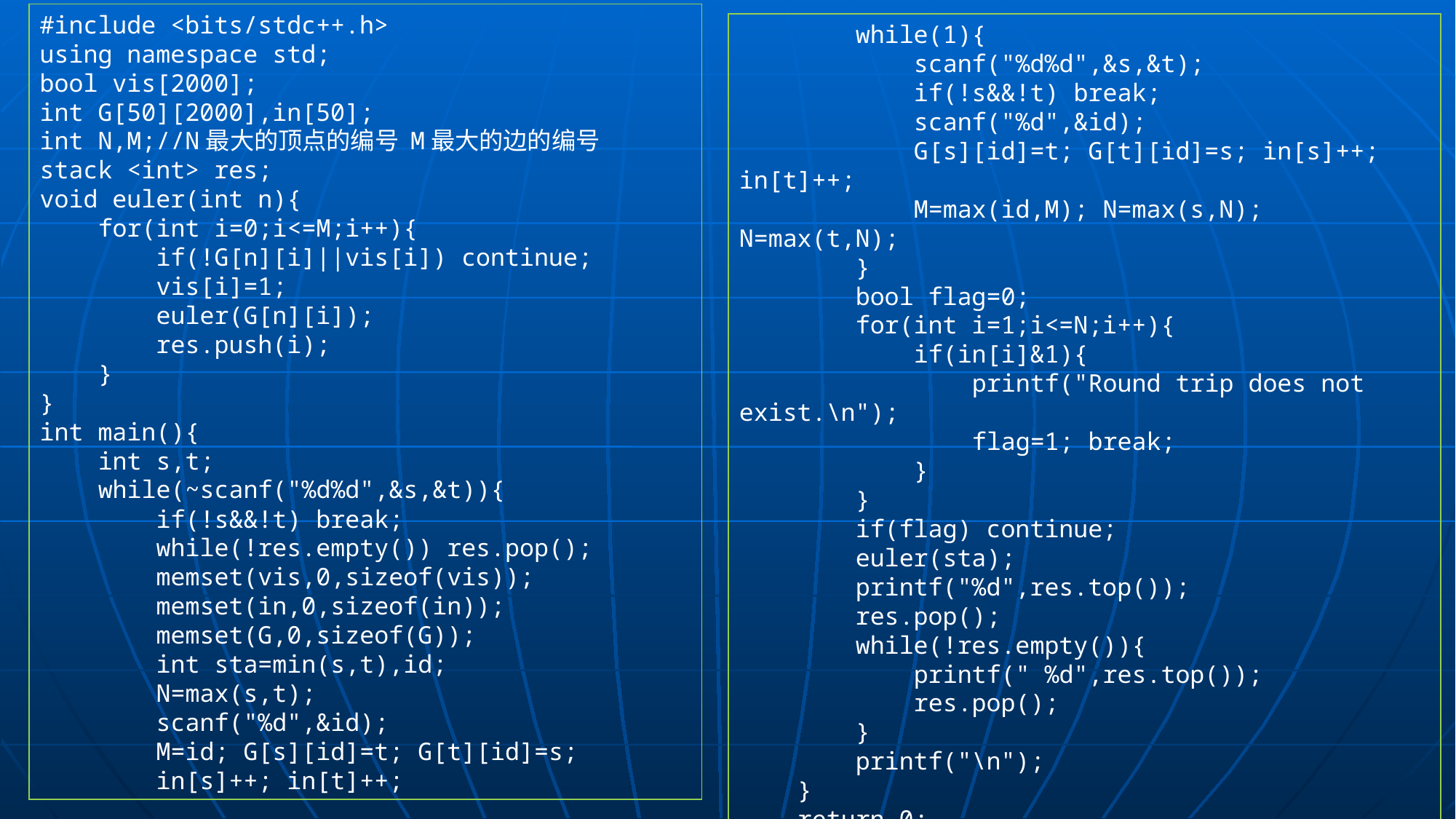

#include <bits/stdc++.h>
using namespace std;
bool vis[2000];
int G[50][2000],in[50];
int N,M;//N最大的顶点的编号 M最大的边的编号
stack <int> res;
void euler(int n){
    for(int i=0;i<=M;i++){
        if(!G[n][i]||vis[i]) continue;
        vis[i]=1;
        euler(G[n][i]);
        res.push(i);
    }
}
int main(){
    int s,t;
    while(~scanf("%d%d",&s,&t)){
        if(!s&&!t) break;
        while(!res.empty()) res.pop();
        memset(vis,0,sizeof(vis));
        memset(in,0,sizeof(in));
        memset(G,0,sizeof(G));
        int sta=min(s,t),id;
        N=max(s,t);
        scanf("%d",&id);
        M=id; G[s][id]=t; G[t][id]=s;
        in[s]++; in[t]++;
        while(1){
            scanf("%d%d",&s,&t);
            if(!s&&!t) break;
            scanf("%d",&id);
            G[s][id]=t; G[t][id]=s; in[s]++; in[t]++;
            M=max(id,M); N=max(s,N); N=max(t,N);
        }
        bool flag=0;
        for(int i=1;i<=N;i++){
            if(in[i]&1){
                printf("Round trip does not exist.\n");
                flag=1; break;
            }
        }
        if(flag) continue;
        euler(sta);
        printf("%d",res.top());
        res.pop();
        while(!res.empty()){
            printf(" %d",res.top());
            res.pop();
        }
        printf("\n");
    }
    return 0;
}